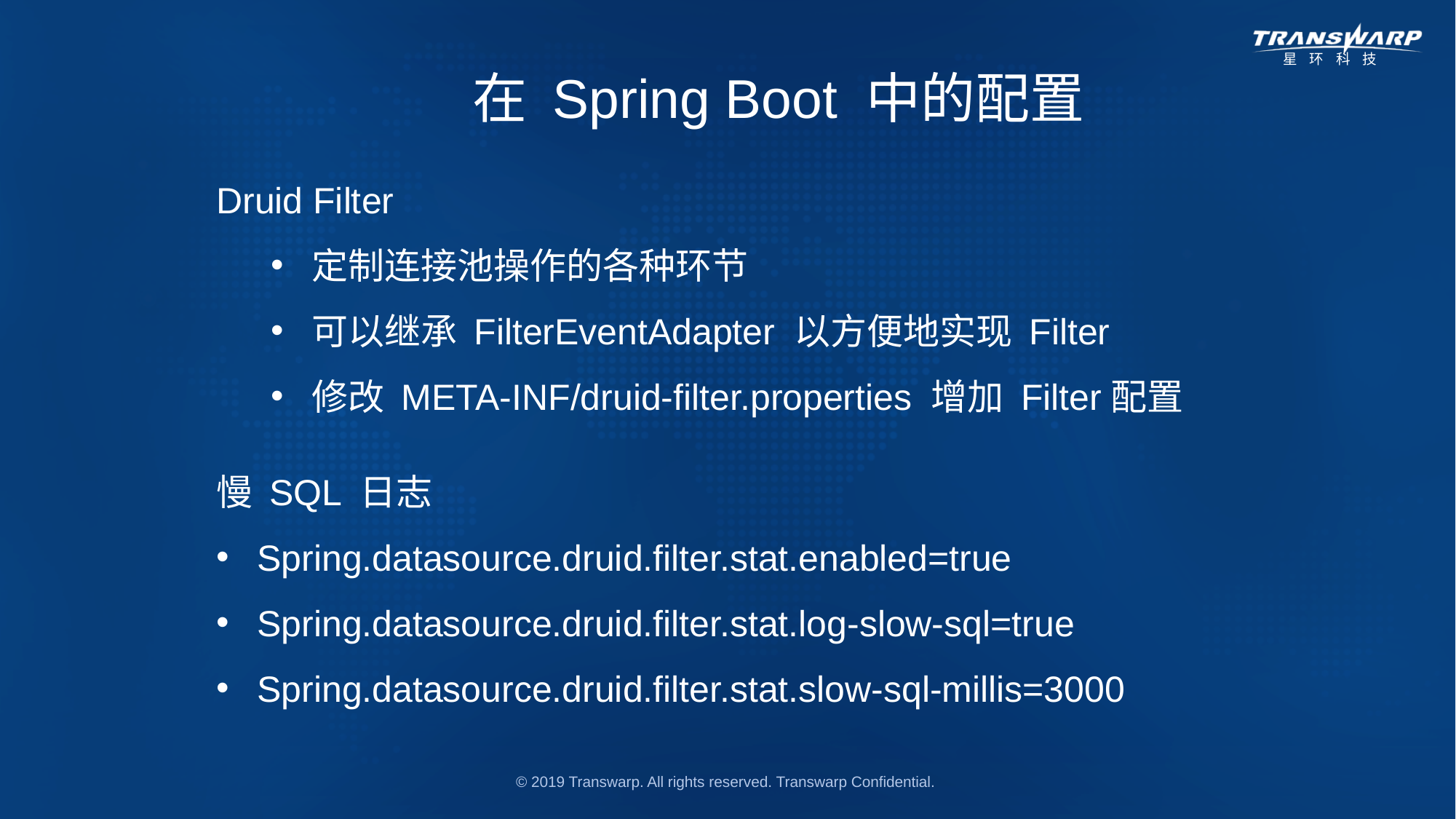

在 Spring Boot 中的配置
Druid Filter
定制连接池操作的各种环节
可以继承 FilterEventAdapter 以方便地实现 Filter
修改 META-INF/druid-filter.properties 增加 Filter配置

慢 SQL 日志
Spring.datasource.druid.filter.stat.enabled=true
Spring.datasource.druid.filter.stat.log-slow-sql=true
Spring.datasource.druid.filter.stat.slow-sql-millis=3000

© 2019 Transwarp. All rights reserved. Transwarp Confidential.